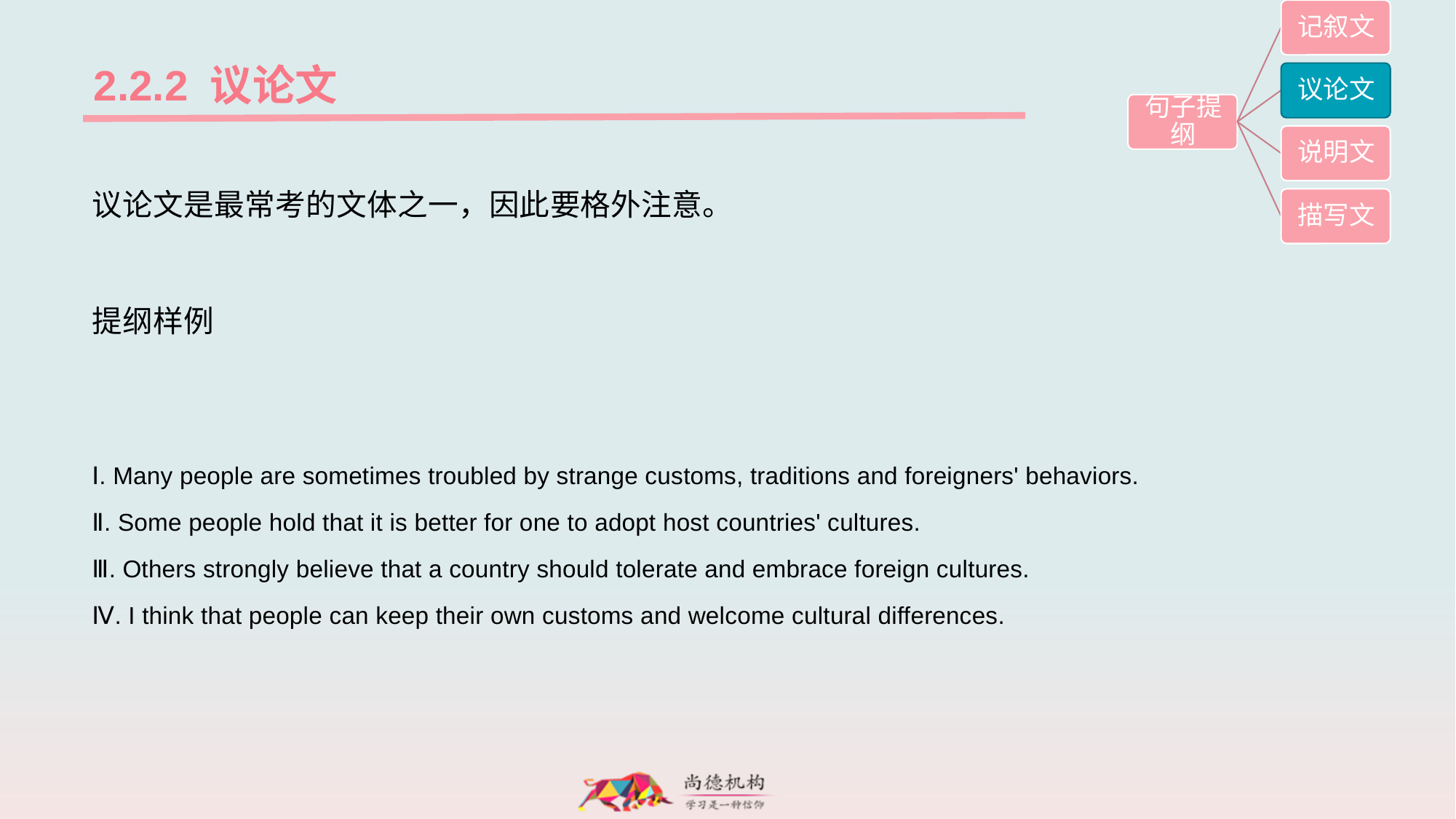

句子提纲

记叙文

议论文

说明文

描写文
2.2.2 议论文
议论文是最常考的文体之一，因此要格外注意。

提纲样例

Ⅰ. Many people are sometimes troubled by strange customs, traditions and foreigners' behaviors.
Ⅱ. Some people hold that it is better for one to adopt host countries' cultures.
Ⅲ. Others strongly believe that a country should tolerate and embrace foreign cultures.
Ⅳ. I think that people can keep their own customs and welcome cultural differences.